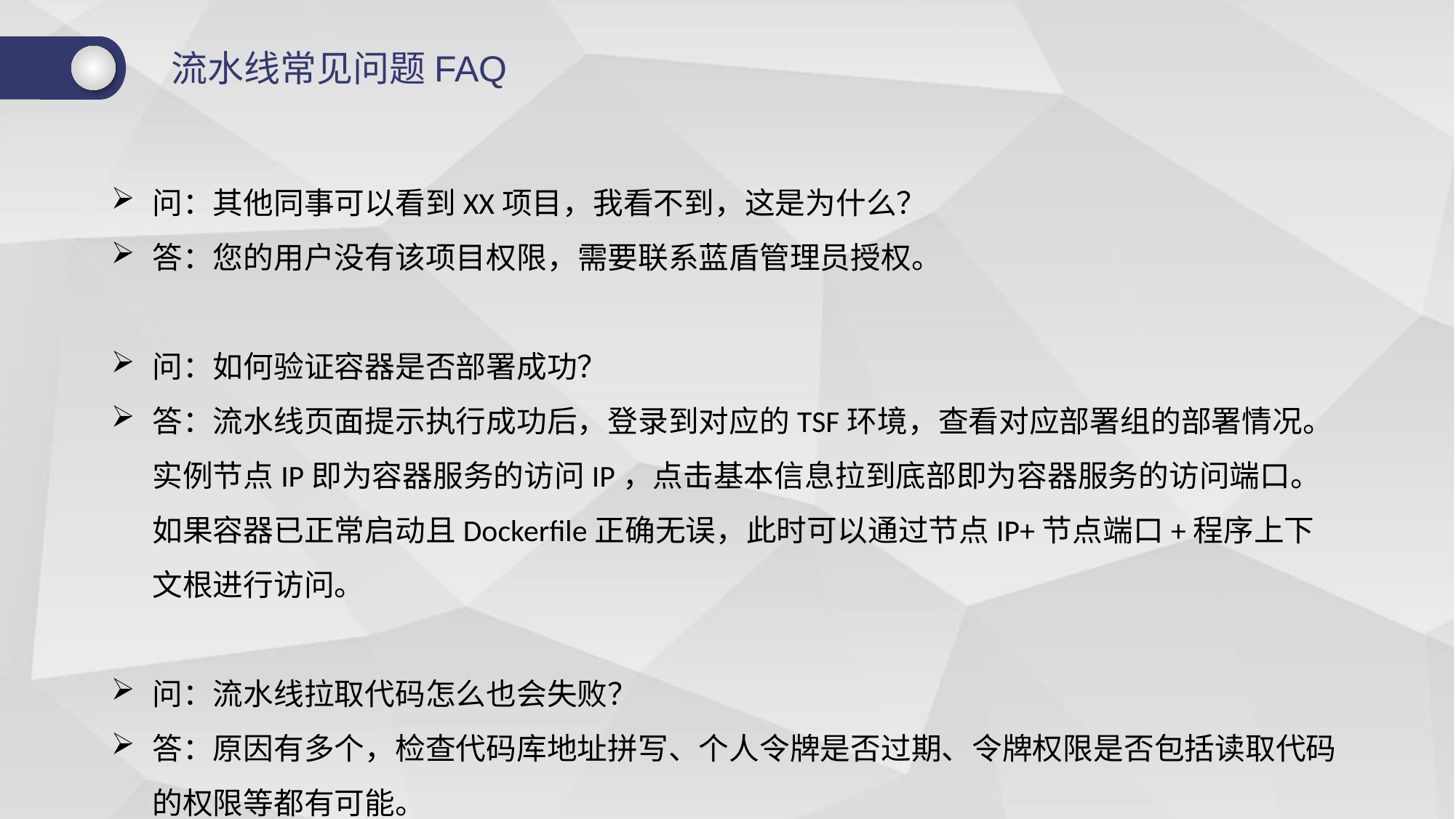

流水线常见问题FAQ
问：其他同事可以看到XX项目，我看不到，这是为什么？
答：您的用户没有该项目权限，需要联系蓝盾管理员授权。

问：如何验证容器是否部署成功？
答：流水线页面提示执行成功后，登录到对应的TSF环境，查看对应部署组的部署情况。实例节点IP即为容器服务的访问IP，点击基本信息拉到底部即为容器服务的访问端口。如果容器已正常启动且Dockerfile正确无误，此时可以通过节点IP+节点端口+程序上下文根进行访问。

问：流水线拉取代码怎么也会失败？
答：原因有多个，检查代码库地址拼写、个人令牌是否过期、令牌权限是否包括读取代码的权限等都有可能。